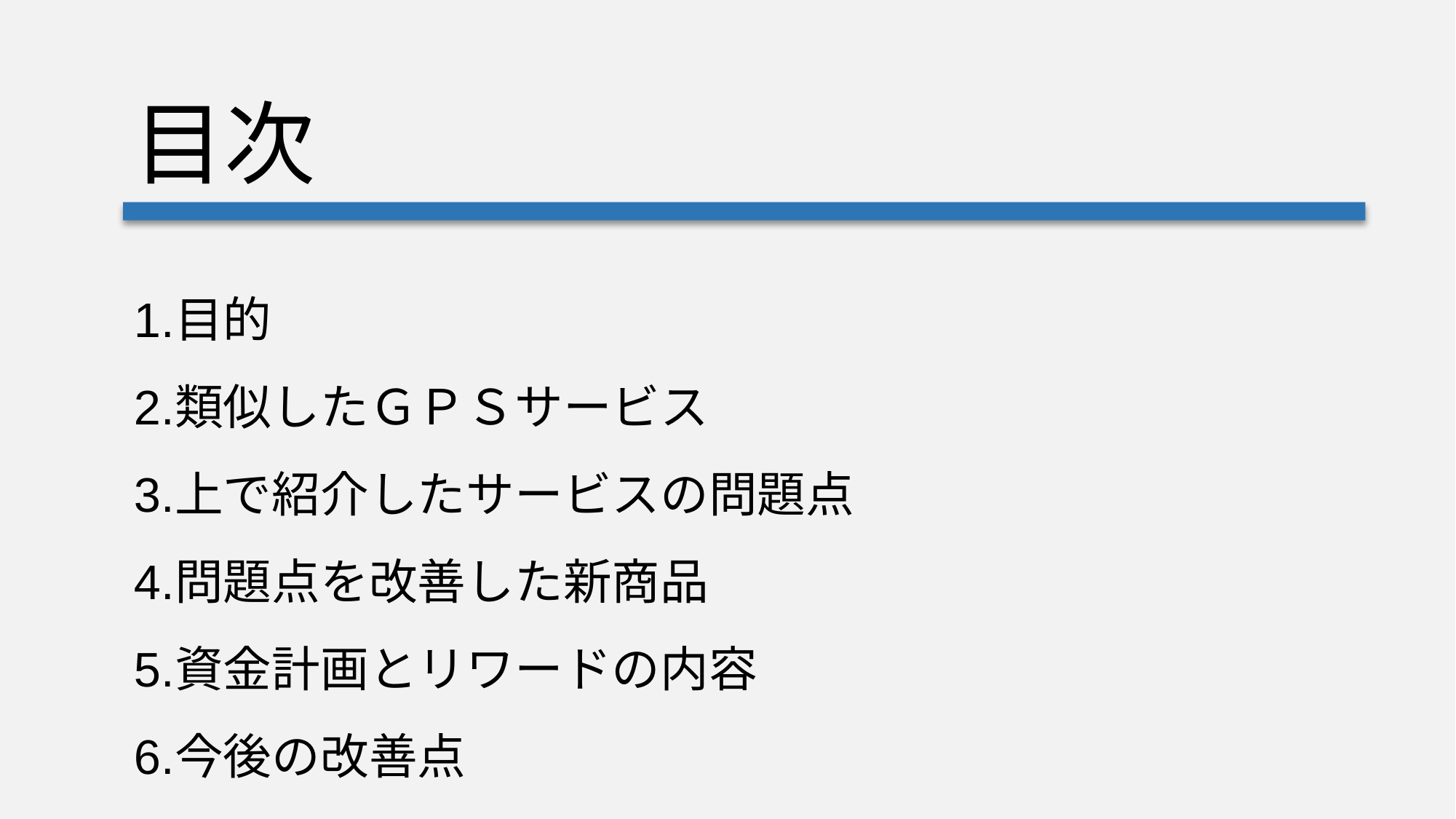

目次

目的
類似したＧＰＳサービス
上で紹介したサービスの問題点
問題点を改善した新商品
資金計画とリワードの内容
今後の改善点